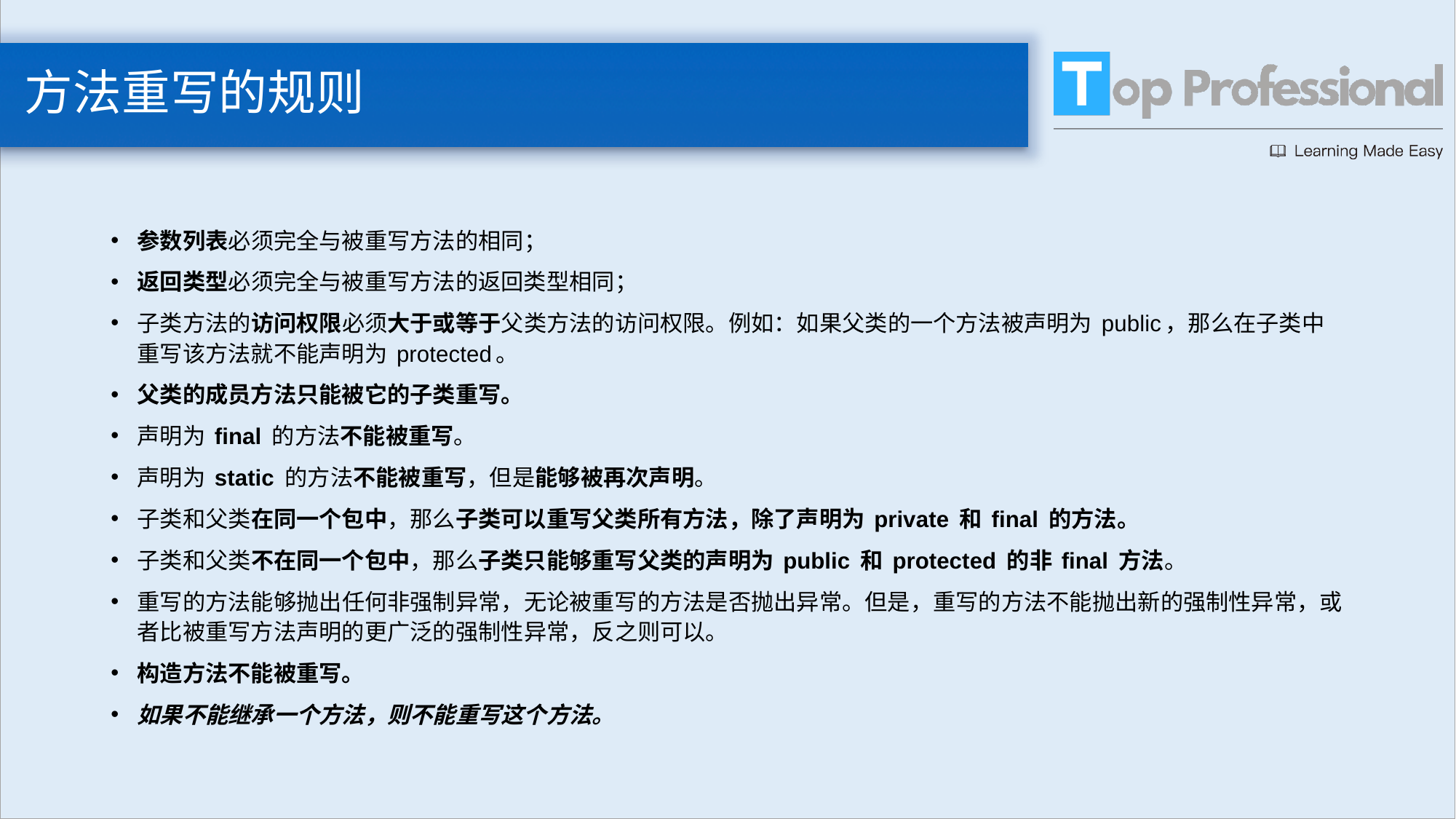

# 方法重写的规则
参数列表必须完全与被重写方法的相同；
返回类型必须完全与被重写方法的返回类型相同；
子类方法的访问权限必须大于或等于父类方法的访问权限。例如：如果父类的一个方法被声明为 public，那么在子类中重写该方法就不能声明为 protected。
父类的成员方法只能被它的子类重写。
声明为 final 的方法不能被重写。
声明为 static 的方法不能被重写，但是能够被再次声明。
子类和父类在同一个包中，那么子类可以重写父类所有方法，除了声明为 private 和 final 的方法。
子类和父类不在同一个包中，那么子类只能够重写父类的声明为 public 和 protected 的非 final 方法。
重写的方法能够抛出任何非强制异常，无论被重写的方法是否抛出异常。但是，重写的方法不能抛出新的强制性异常，或者比被重写方法声明的更广泛的强制性异常，反之则可以。
构造方法不能被重写。
如果不能继承一个方法，则不能重写这个方法。